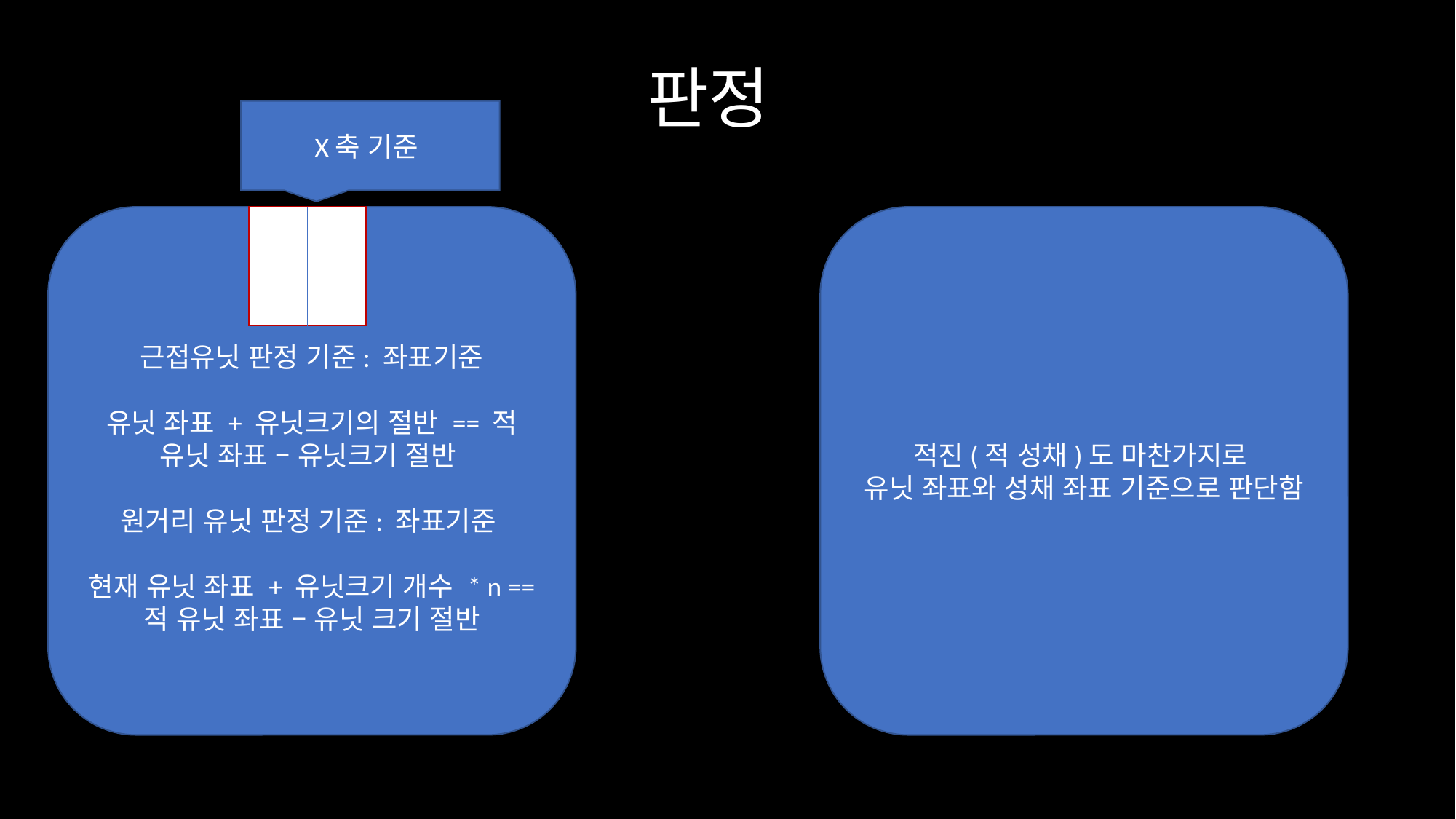

# 판정
X축 기준

근접유닛 판정 기준: 좌표기준
유닛 좌표 + 유닛크기의 절반 == 적 유닛 좌표 – 유닛크기 절반
원거리 유닛 판정 기준: 좌표기준
현재 유닛 좌표 + 유닛크기 개수 * n == 적 유닛 좌표 – 유닛 크기 절반

적진(적 성채)도 마찬가지로
유닛 좌표와 성채 좌표 기준으로 판단함